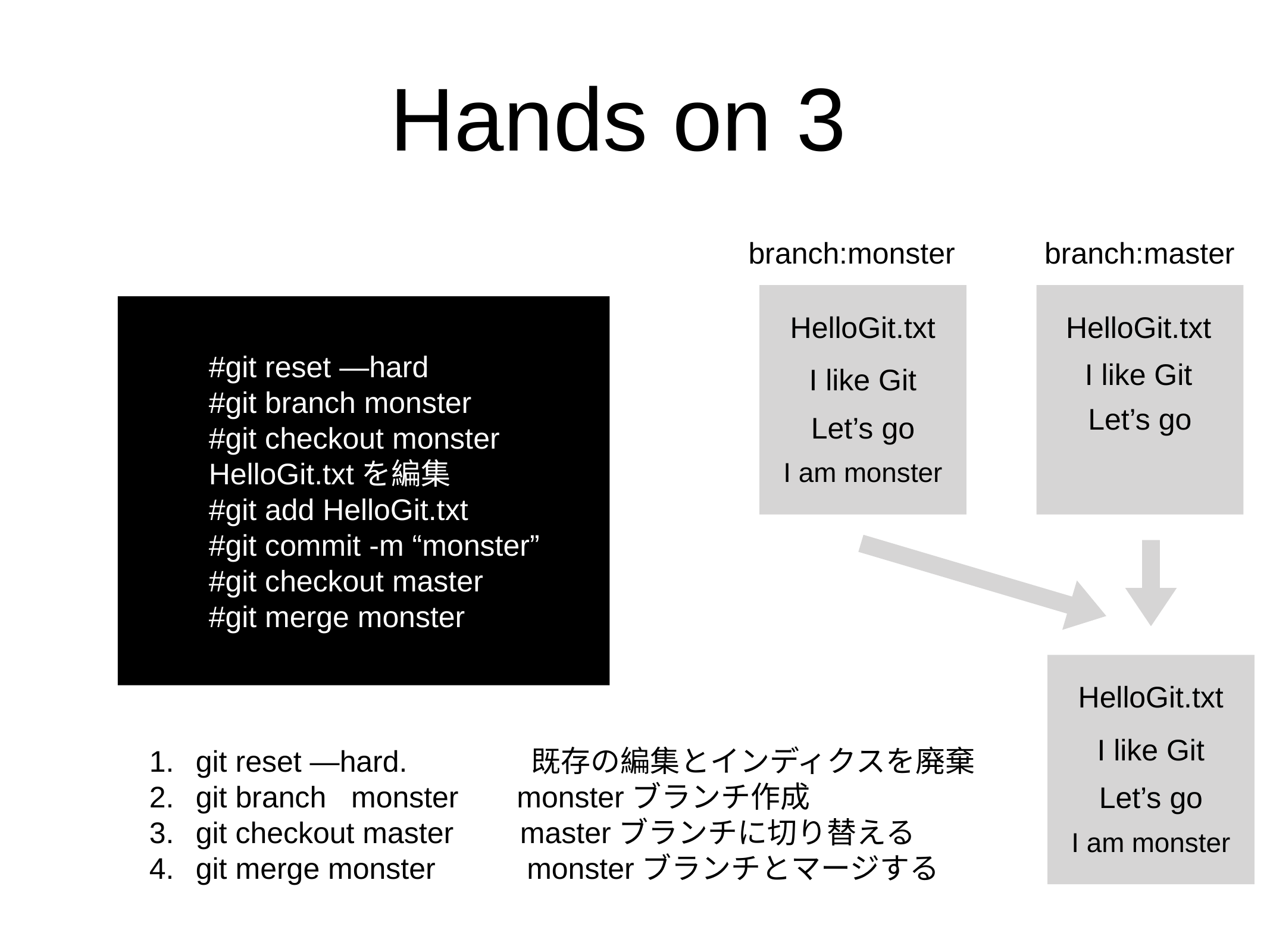

Hands on 3
branch:monster
branch:master

HelloGit.txt
HelloGit.txt
#git reset —hard
#git branch monster
#git checkout monster
HelloGit.txtを編集
#git add HelloGit.txt
#git commit -m “monster”
#git checkout master
#git merge monster
I like Git
I like Git
Let’s go
Let’s go
I am monster

HelloGit.txt
git reset —hard.              既存の編集とインディクスを廃棄
git branch   monster       monsterブランチ作成
git checkout master        masterブランチに切り替える
git merge monster           monsterブランチとマージする
I like Git
Let’s go
I am monster